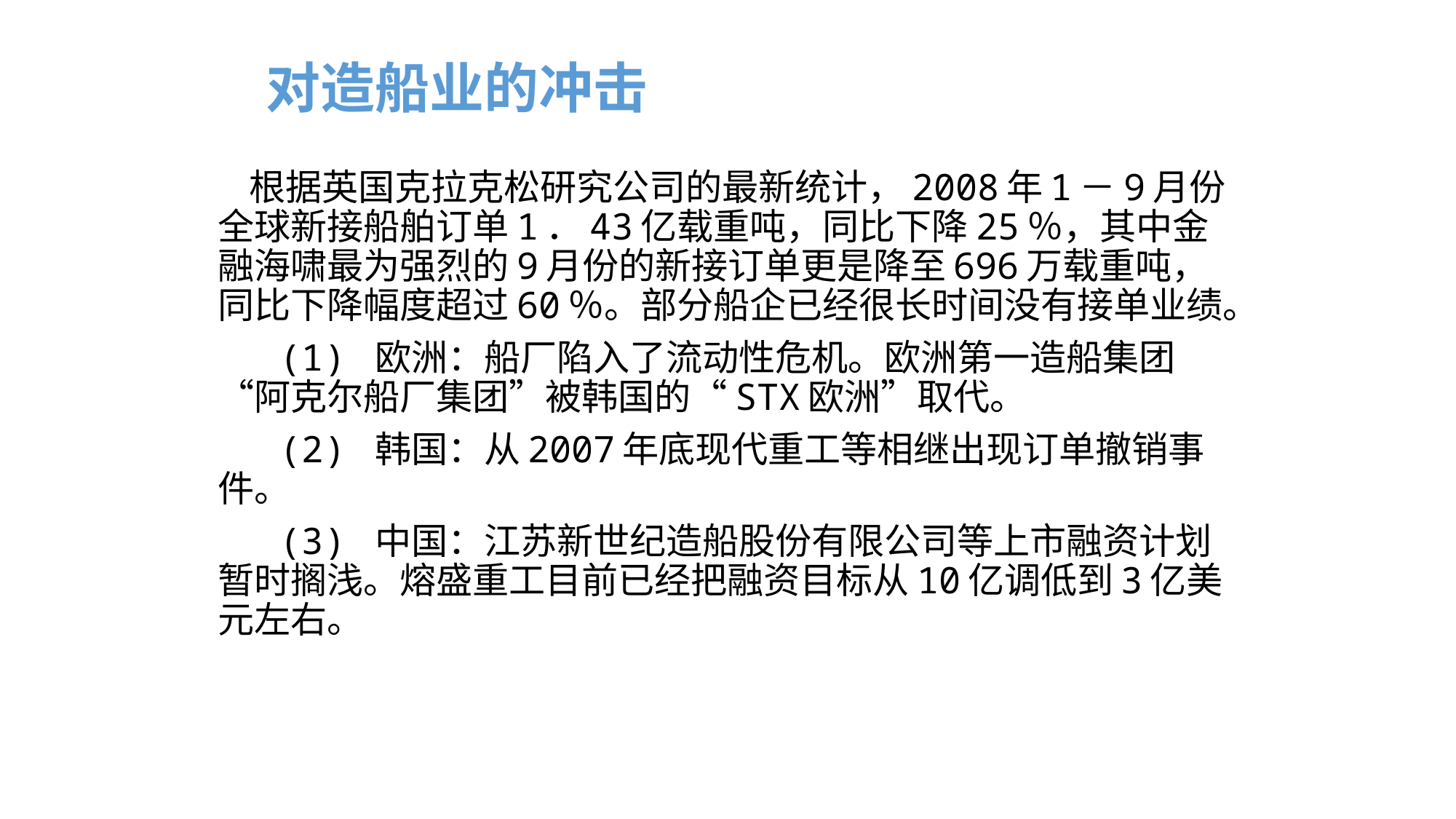

对造船业的冲击
      根据英国克拉克松研究公司的最新统计，2008年1－9月份全球新接船舶订单1．43亿载重吨，同比下降25％，其中金融海啸最为强烈的9月份的新接订单更是降至696万载重吨，同比下降幅度超过60％。部分船企已经很长时间没有接单业绩。
    (1) 欧洲：船厂陷入了流动性危机。欧洲第一造船集团“阿克尔船厂集团”被韩国的“STX欧洲”取代。
    (2) 韩国：从2007年底现代重工等相继出现订单撤销事件。
    (3) 中国：江苏新世纪造船股份有限公司等上市融资计划暂时搁浅。熔盛重工目前已经把融资目标从10亿调低到3亿美元左右。